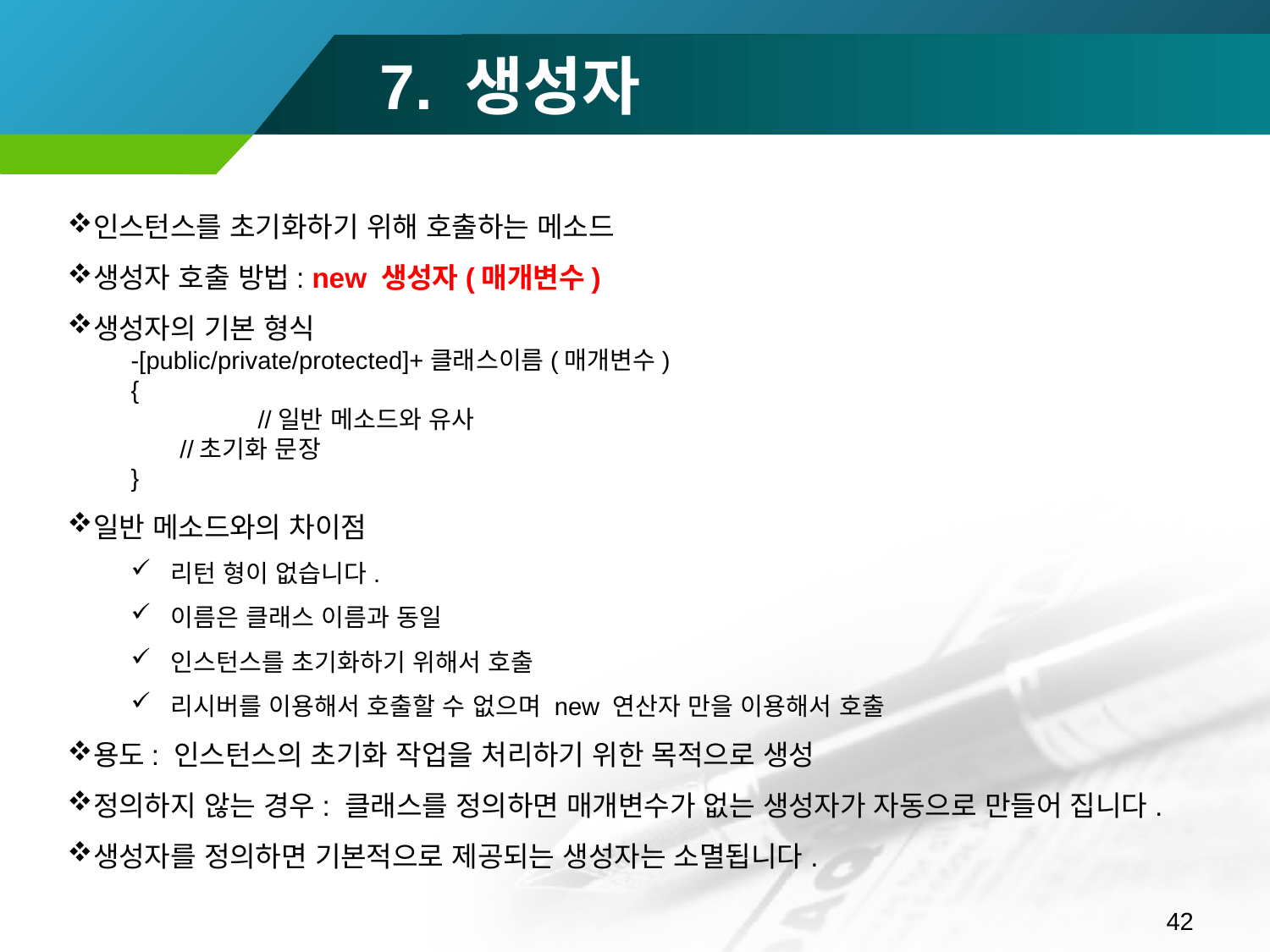

# 7. 생성자
인스턴스를 초기화하기 위해 호출하는 메소드
생성자 호출 방법: new 생성자(매개변수)
생성자의 기본 형식
-[public/private/protected]+클래스이름(매개변수)
{
	//일반 메소드와 유사
       //초기화 문장
}
일반 메소드와의 차이점
리턴 형이 없습니다.
이름은 클래스 이름과 동일
인스턴스를 초기화하기 위해서 호출
리시버를 이용해서 호출할 수 없으며 new 연산자 만을 이용해서 호출
용도: 인스턴스의 초기화 작업을 처리하기 위한 목적으로 생성
정의하지 않는 경우: 클래스를 정의하면 매개변수가 없는 생성자가 자동으로 만들어 집니다.
생성자를 정의하면 기본적으로 제공되는 생성자는 소멸됩니다.
42